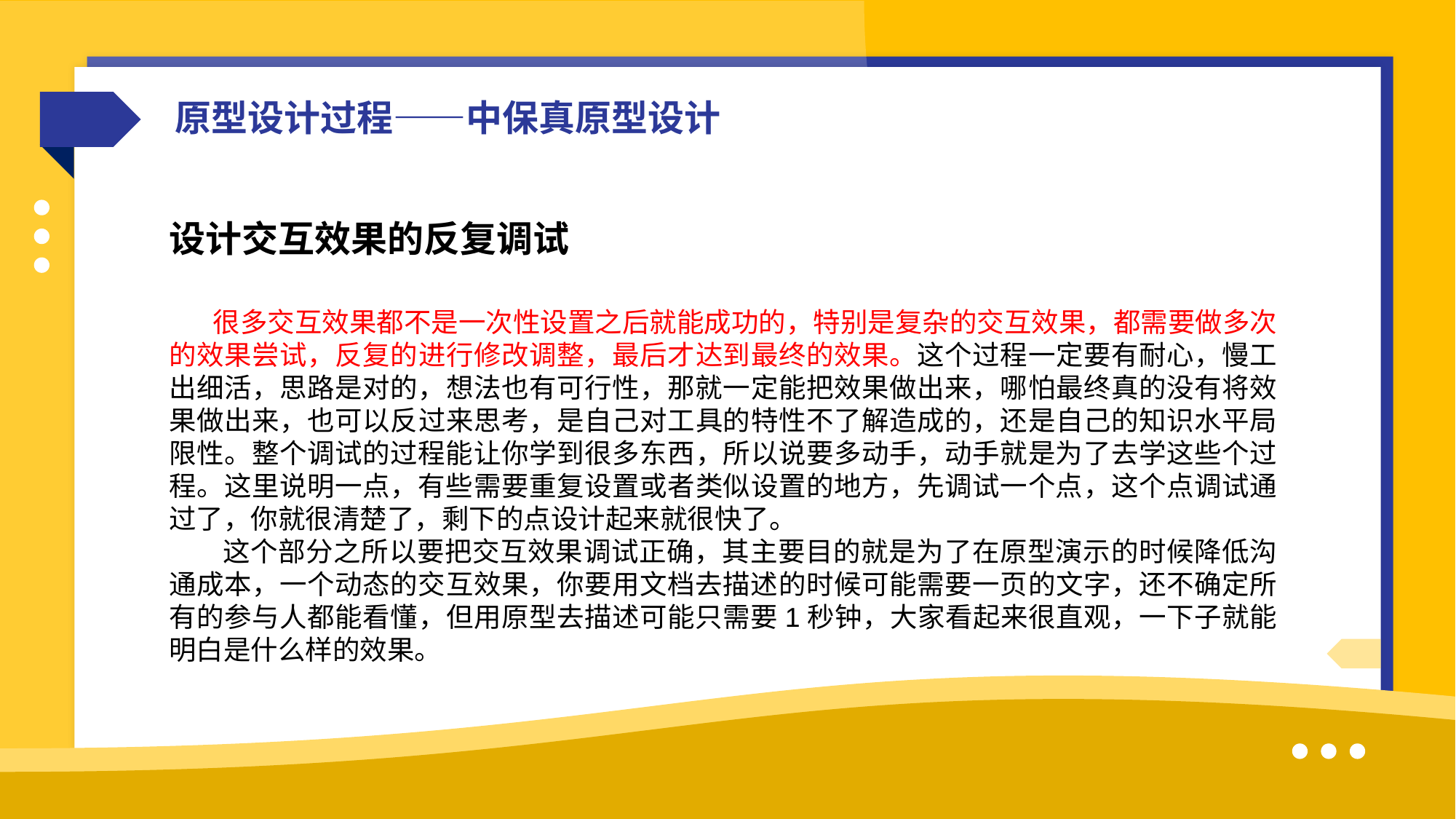

原型设计过程——中保真原型设计

设计交互效果的反复调试

      很多交互效果都不是一次性设置之后就能成功的，特别是复杂的交互效果，都需要做多次的效果尝试，反复的进行修改调整，最后才达到最终的效果。这个过程一定要有耐心，慢工出细活，思路是对的，想法也有可行性，那就一定能把效果做出来，哪怕最终真的没有将效果做出来，也可以反过来思考，是自己对工具的特性不了解造成的，还是自己的知识水平局限性。整个调试的过程能让你学到很多东西，所以说要多动手，动手就是为了去学这些个过程。这里说明一点，有些需要重复设置或者类似设置的地方，先调试一个点，这个点调试通过了，你就很清楚了，剩下的点设计起来就很快了。
       这个部分之所以要把交互效果调试正确，其主要目的就是为了在原型演示的时候降低沟通成本，一个动态的交互效果，你要用文档去描述的时候可能需要一页的文字，还不确定所有的参与人都能看懂，但用原型去描述可能只需要1秒钟，大家看起来很直观，一下子就能明白是什么样的效果。